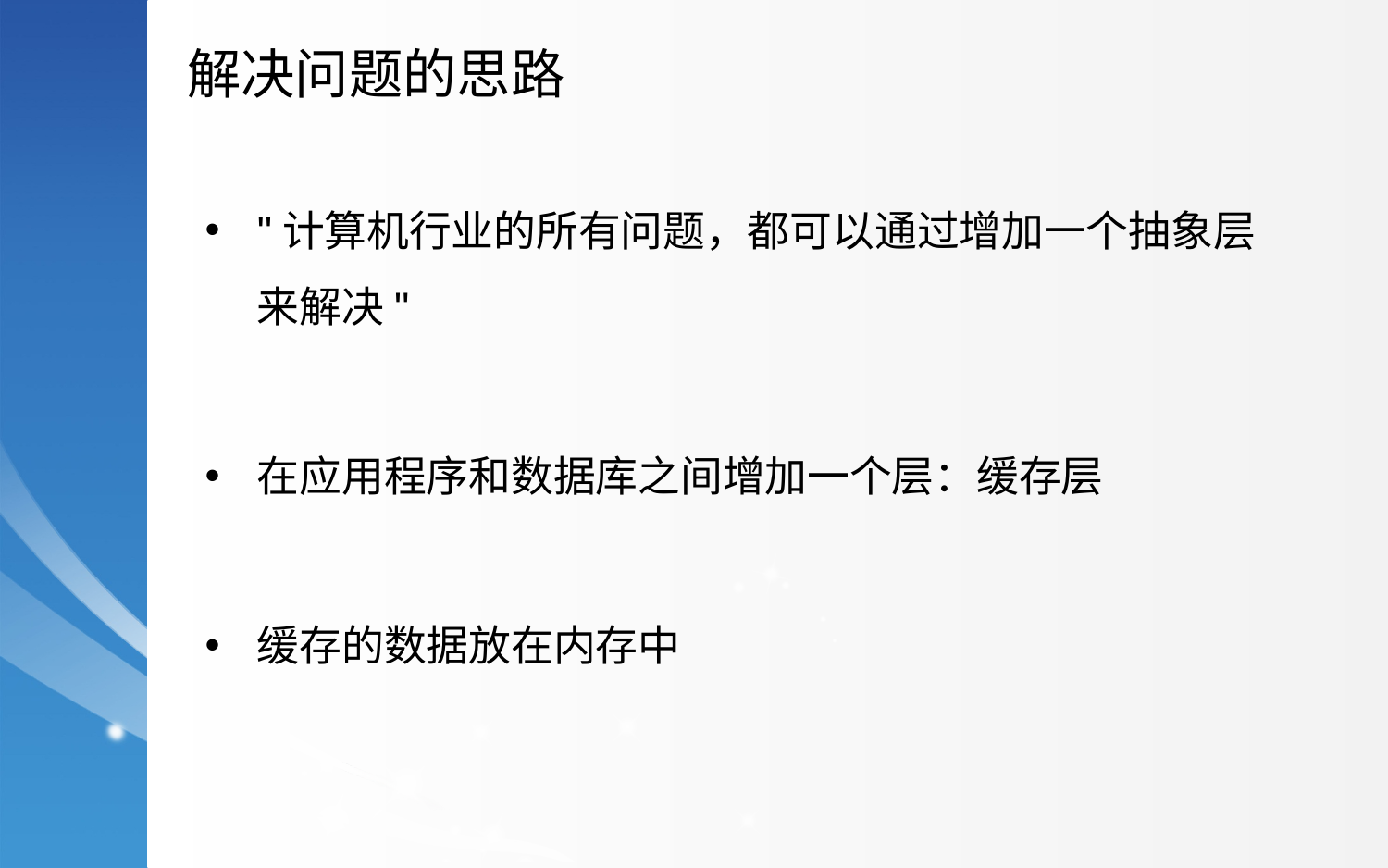

解决问题的思路
"计算机行业的所有问题，都可以通过增加一个抽象层来解决"

在应用程序和数据库之间增加一个层：缓存层

缓存的数据放在内存中